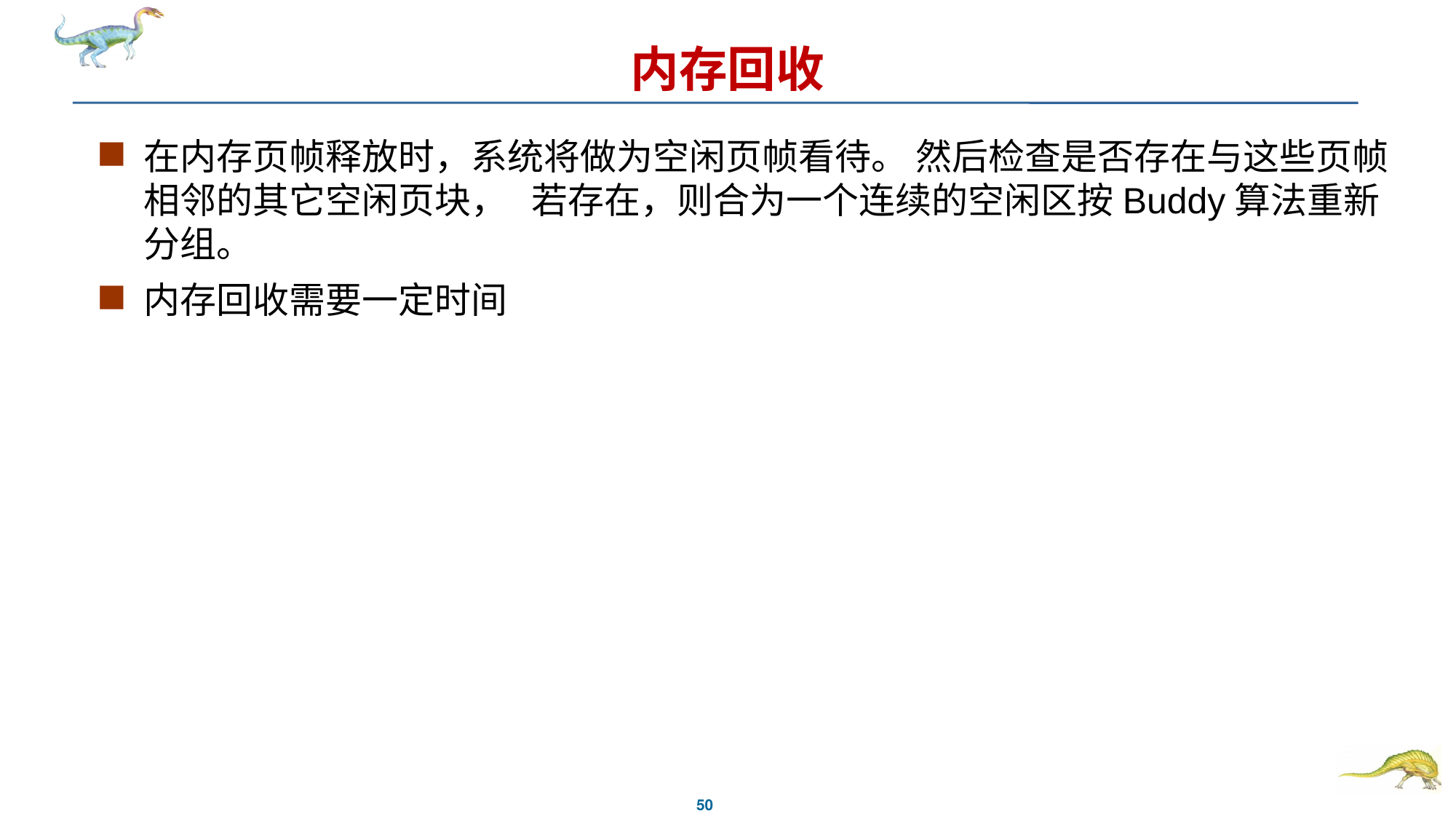

# 内存回收
在内存页帧释放时，系统将做为空闲页帧看待。 然后检查是否存在与这些页帧相邻的其它空闲页块，   若存在，则合为一个连续的空闲区按Buddy算法重新分组。
内存回收需要一定时间